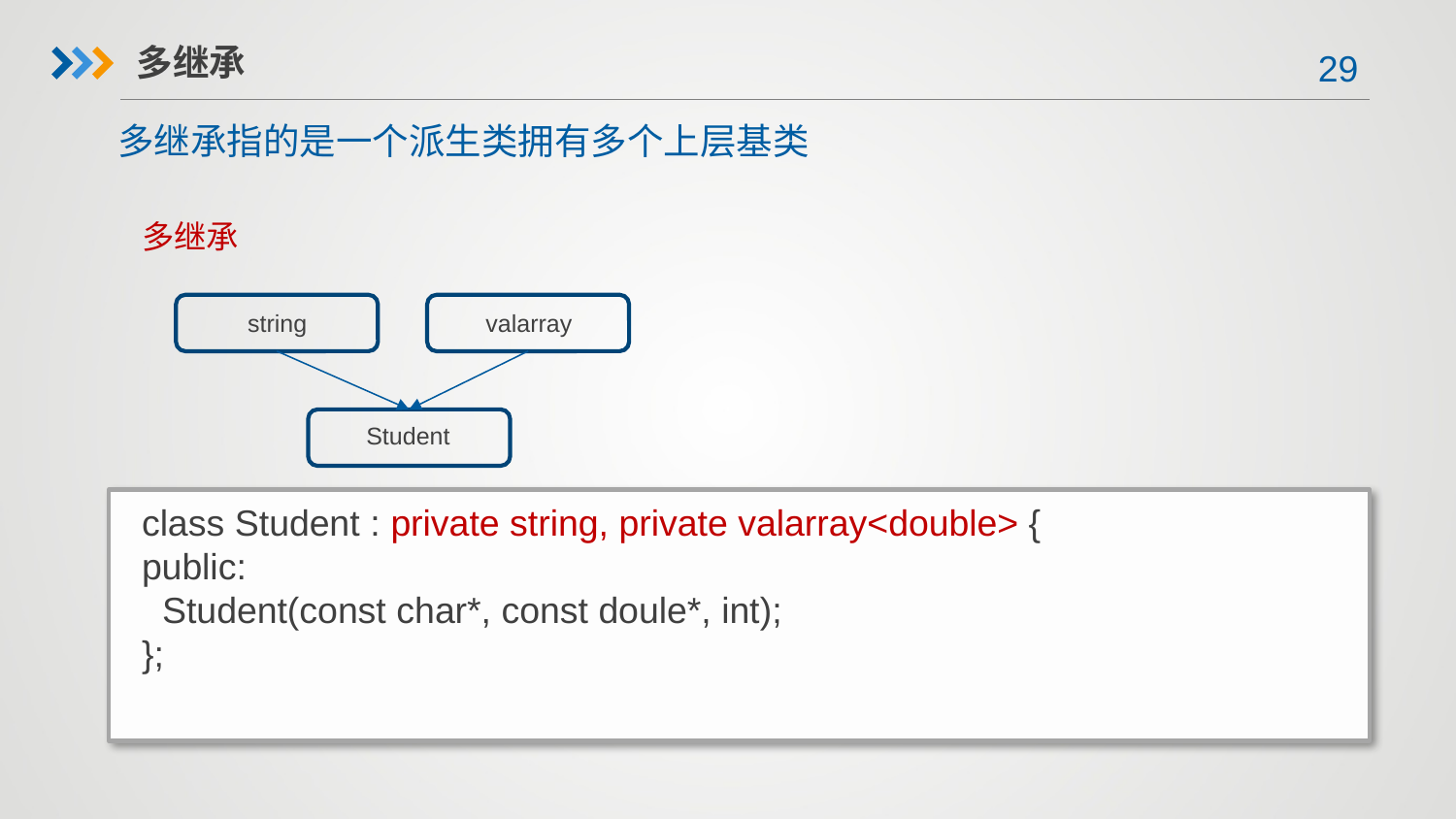

多继承
多继承指的是一个派生类拥有多个上层基类
多继承

string
valarray

Student

class Student : private string, private valarray<double> {
public:
  Student(const char*, const doule*, int);
};